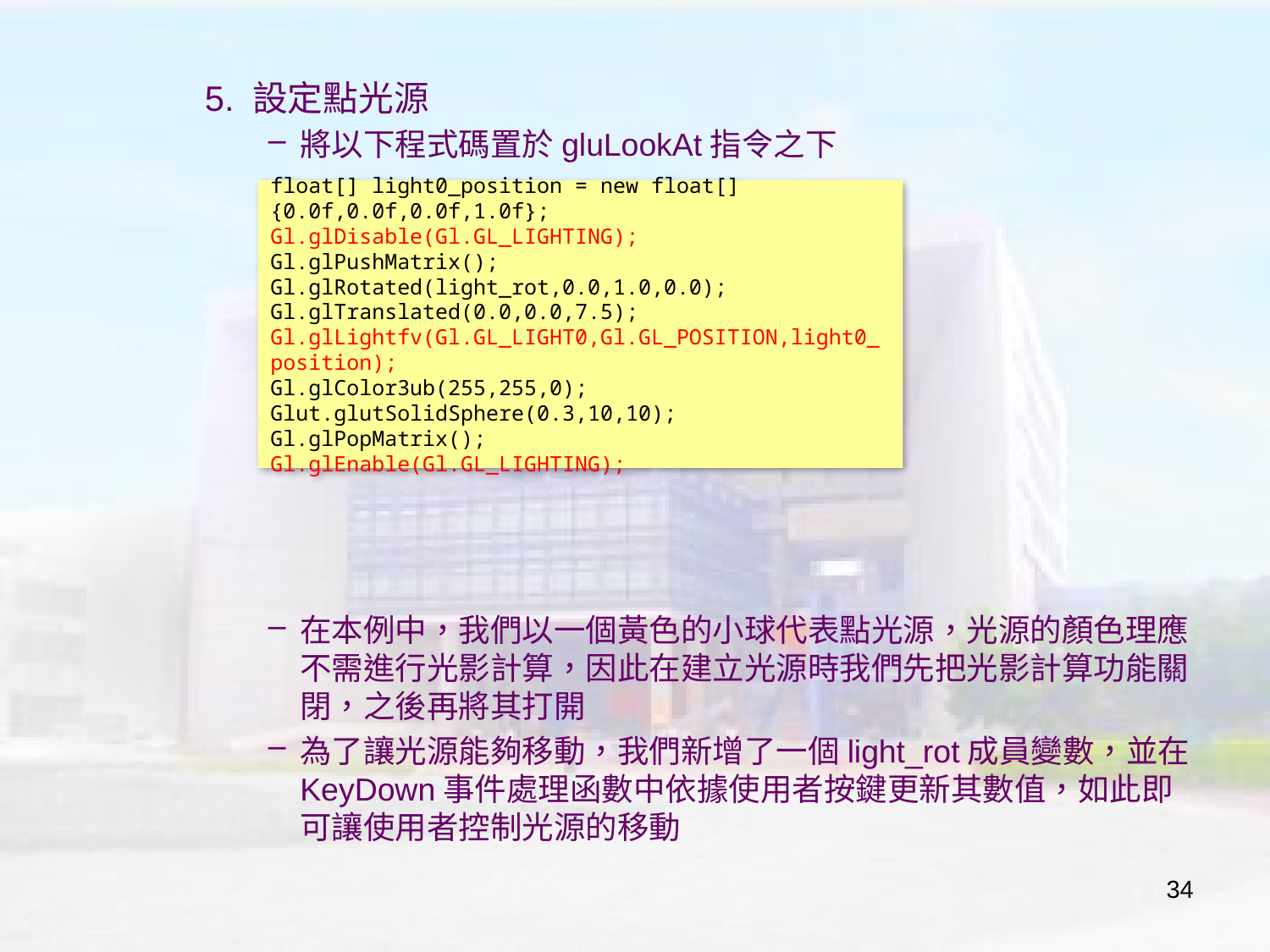

5. 設定點光源
將以下程式碼置於gluLookAt指令之下

在本例中，我們以一個黃色的小球代表點光源，光源的顏色理應不需進行光影計算，因此在建立光源時我們先把光影計算功能關閉，之後再將其打開
為了讓光源能夠移動，我們新增了一個light_rot成員變數，並在KeyDown事件處理函數中依據使用者按鍵更新其數值，如此即可讓使用者控制光源的移動
float[] light0_position = new float[]{0.0f,0.0f,0.0f,1.0f};
Gl.glDisable(Gl.GL_LIGHTING);
Gl.glPushMatrix();
Gl.glRotated(light_rot,0.0,1.0,0.0);
Gl.glTranslated(0.0,0.0,7.5);
Gl.glLightfv(Gl.GL_LIGHT0,Gl.GL_POSITION,light0_position);
Gl.glColor3ub(255,255,0);
Glut.glutSolidSphere(0.3,10,10);
Gl.glPopMatrix();
Gl.glEnable(Gl.GL_LIGHTING);
34